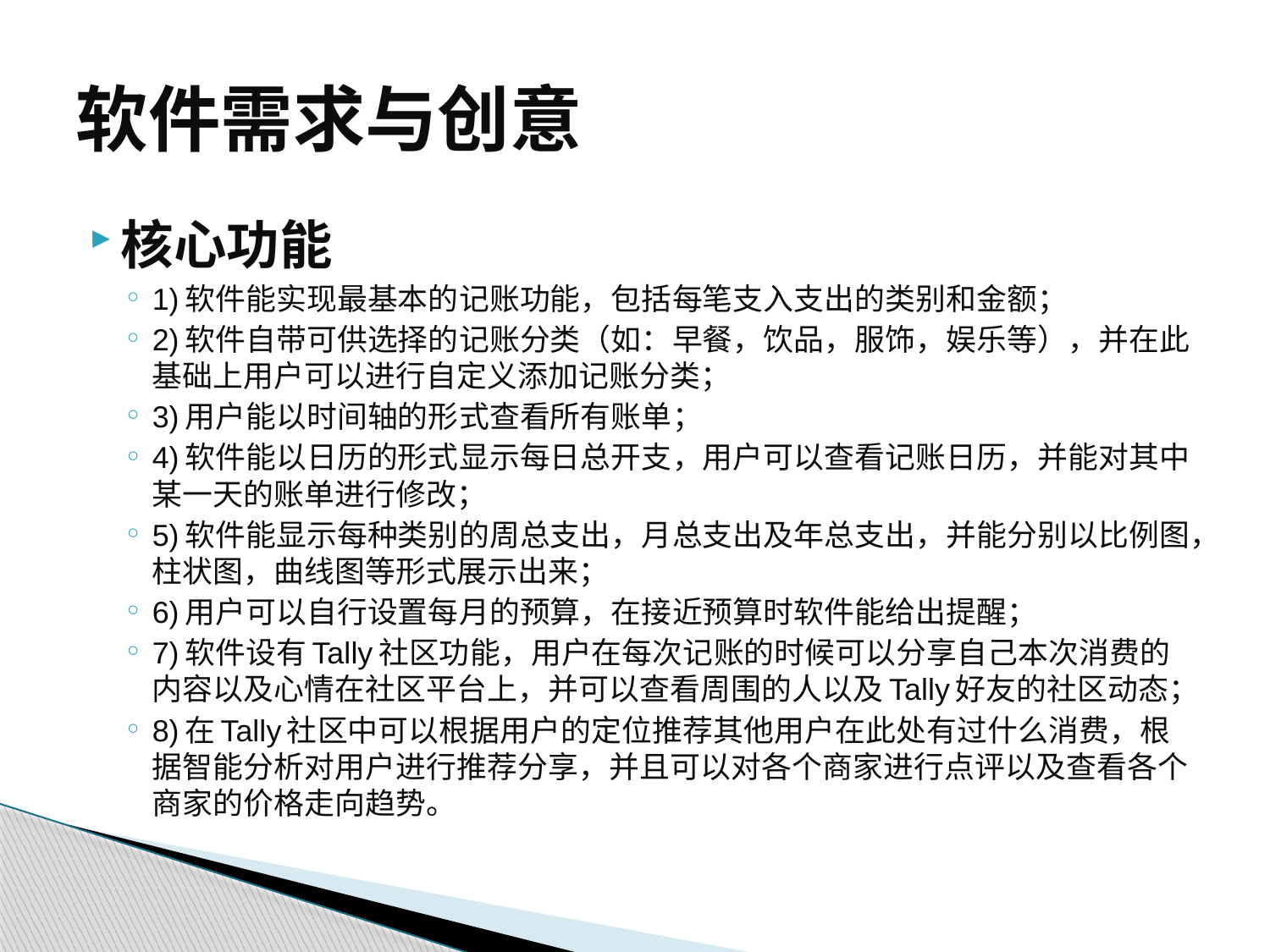

# 软件需求与创意
核心功能
1)软件能实现最基本的记账功能，包括每笔支入支出的类别和金额；
2)软件自带可供选择的记账分类（如：早餐，饮品，服饰，娱乐等），并在此基础上用户可以进行自定义添加记账分类；
3)用户能以时间轴的形式查看所有账单；
4)软件能以日历的形式显示每日总开支，用户可以查看记账日历，并能对其中某一天的账单进行修改；
5)软件能显示每种类别的周总支出，月总支出及年总支出，并能分别以比例图，柱状图，曲线图等形式展示出来；
6)用户可以自行设置每月的预算，在接近预算时软件能给出提醒；
7)软件设有Tally社区功能，用户在每次记账的时候可以分享自己本次消费的内容以及心情在社区平台上，并可以查看周围的人以及Tally好友的社区动态；
8)在Tally社区中可以根据用户的定位推荐其他用户在此处有过什么消费，根据智能分析对用户进行推荐分享，并且可以对各个商家进行点评以及查看各个商家的价格走向趋势。